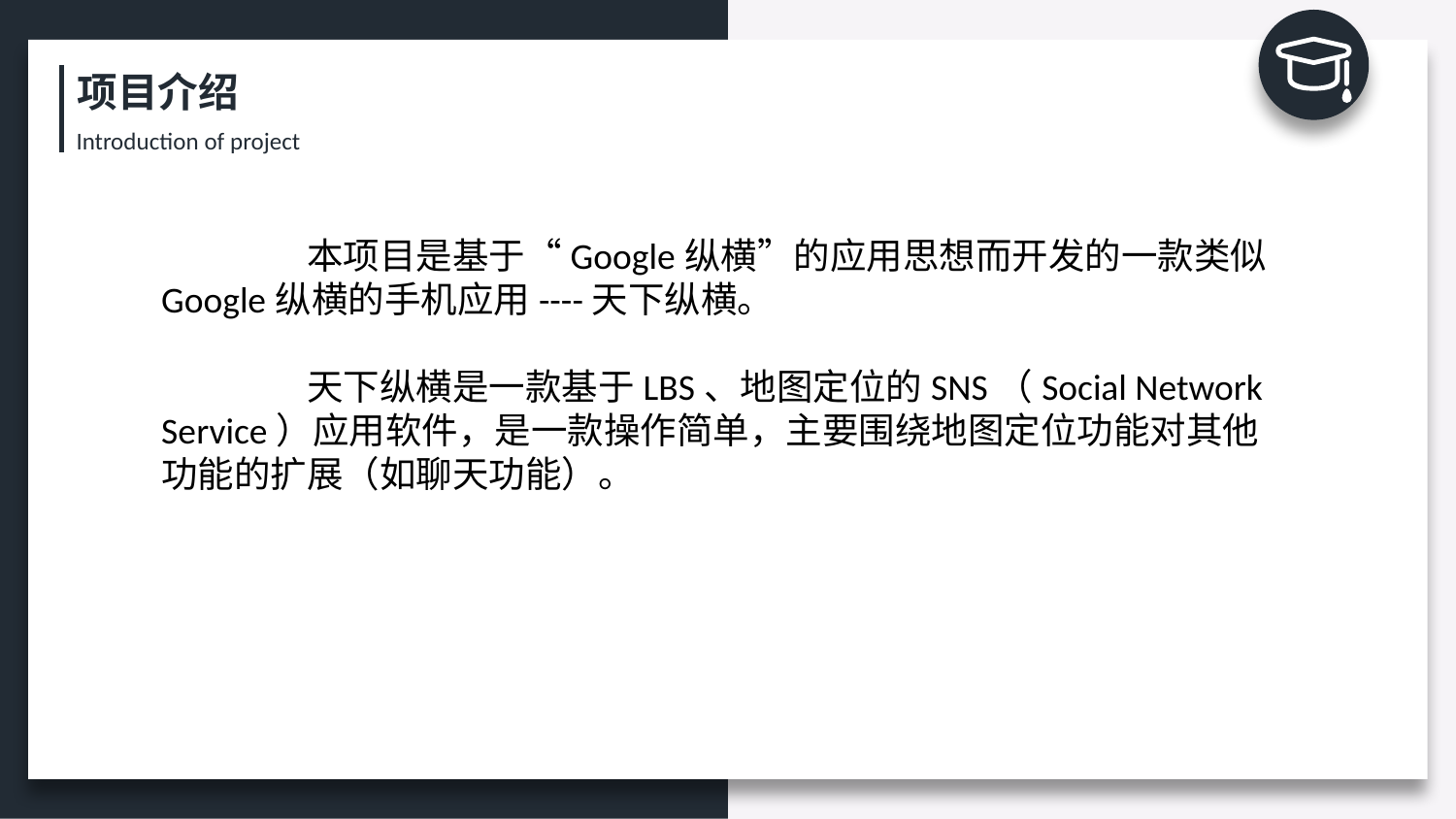

项目介绍
Introduction of project
	本项目是基于“Google纵横”的应用思想而开发的一款类似Google纵横的手机应用----天下纵横。

	天下纵横是一款基于LBS、地图定位的SNS（Social Network Service）应用软件，是一款操作简单，主要围绕地图定位功能对其他功能的扩展（如聊天功能）。